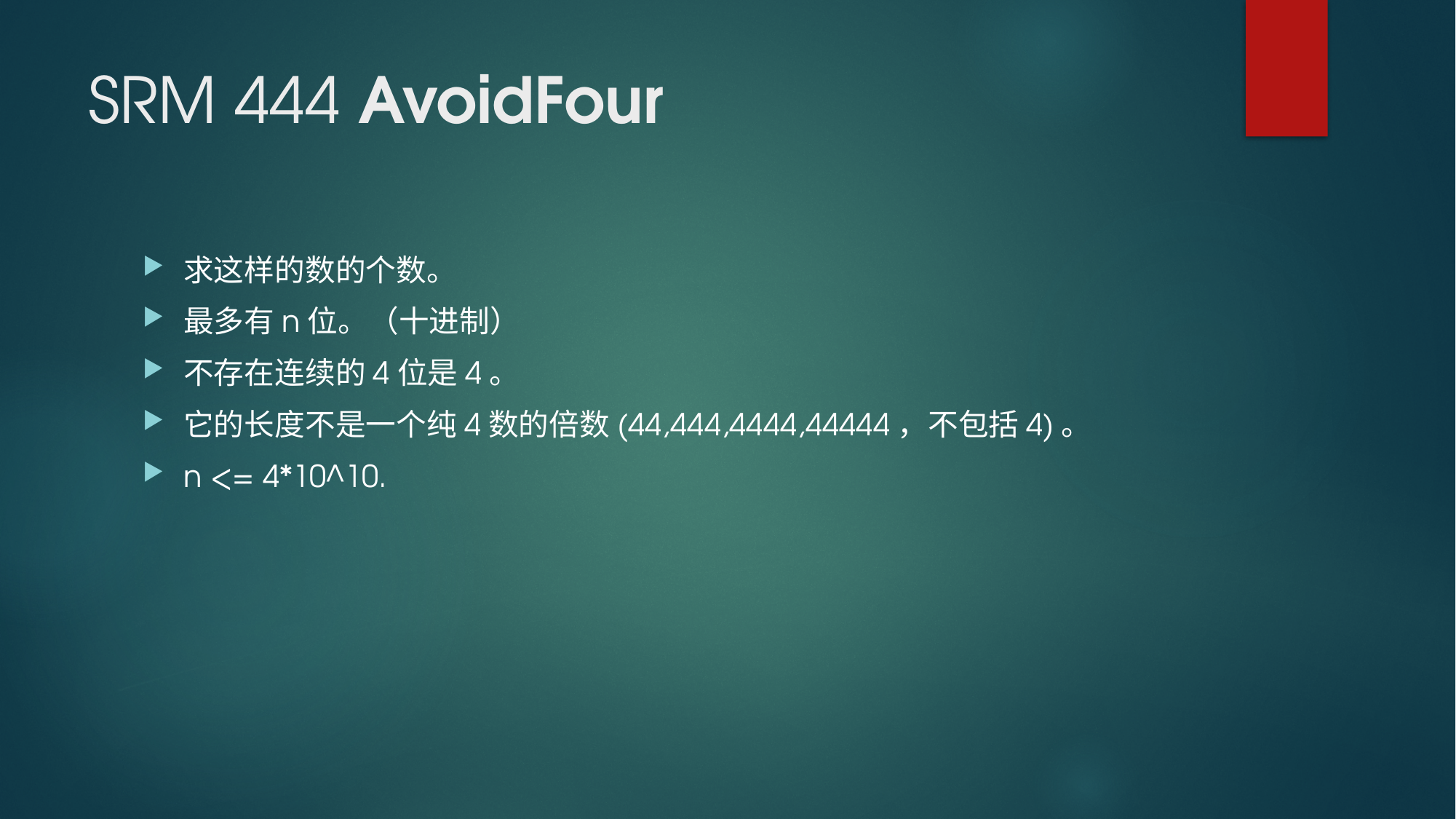

# SRM 444 AvoidFour
求这样的数的个数。
最多有n位。（十进制）
不存在连续的4位是4。
它的长度不是一个纯4数的倍数(44,444,4444,44444，不包括4)。
n <= 4*10^10.